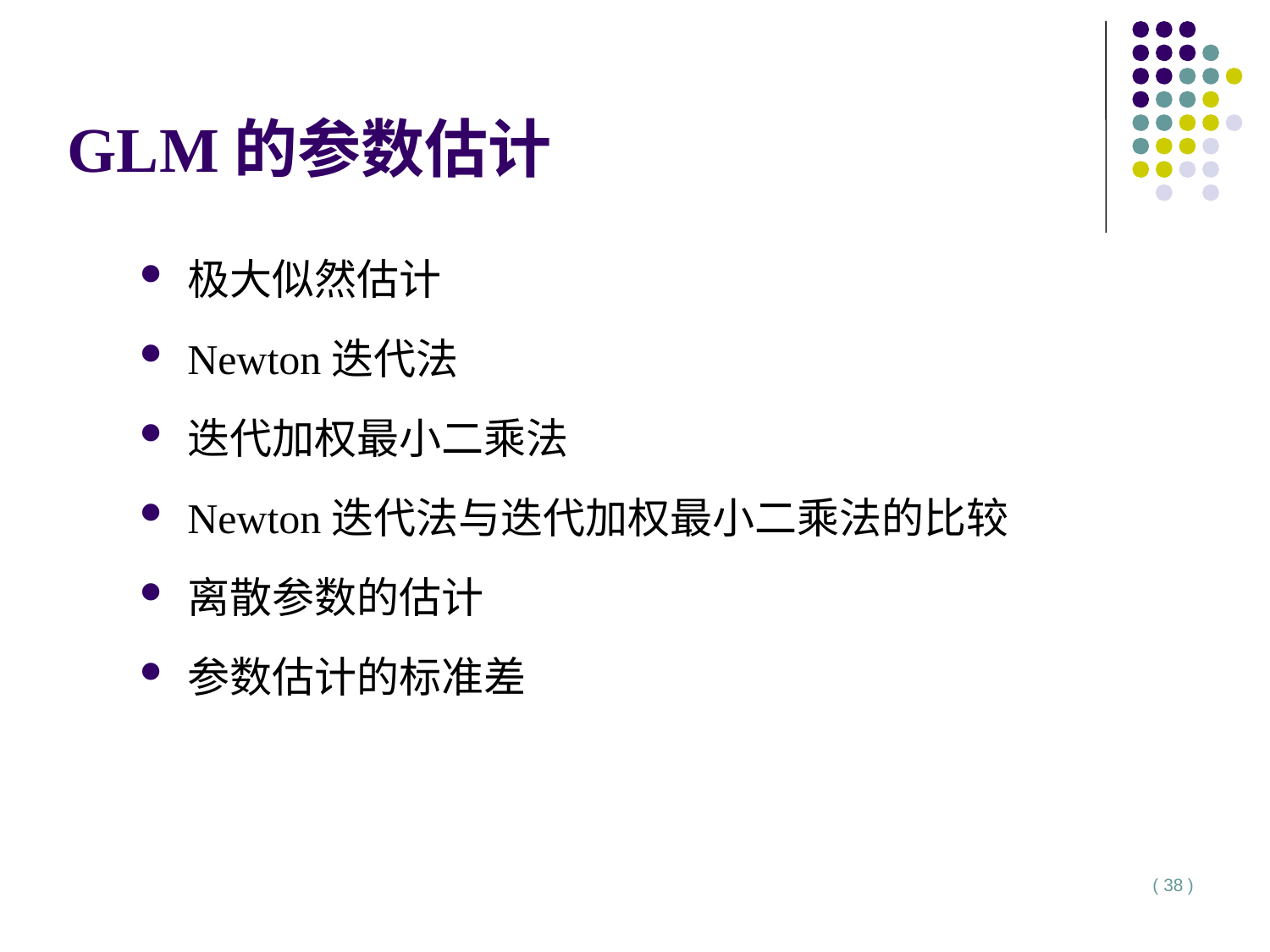

# GLM的参数估计
极大似然估计
Newton迭代法
迭代加权最小二乘法
Newton迭代法与迭代加权最小二乘法的比较
离散参数的估计
参数估计的标准差
( 38 )